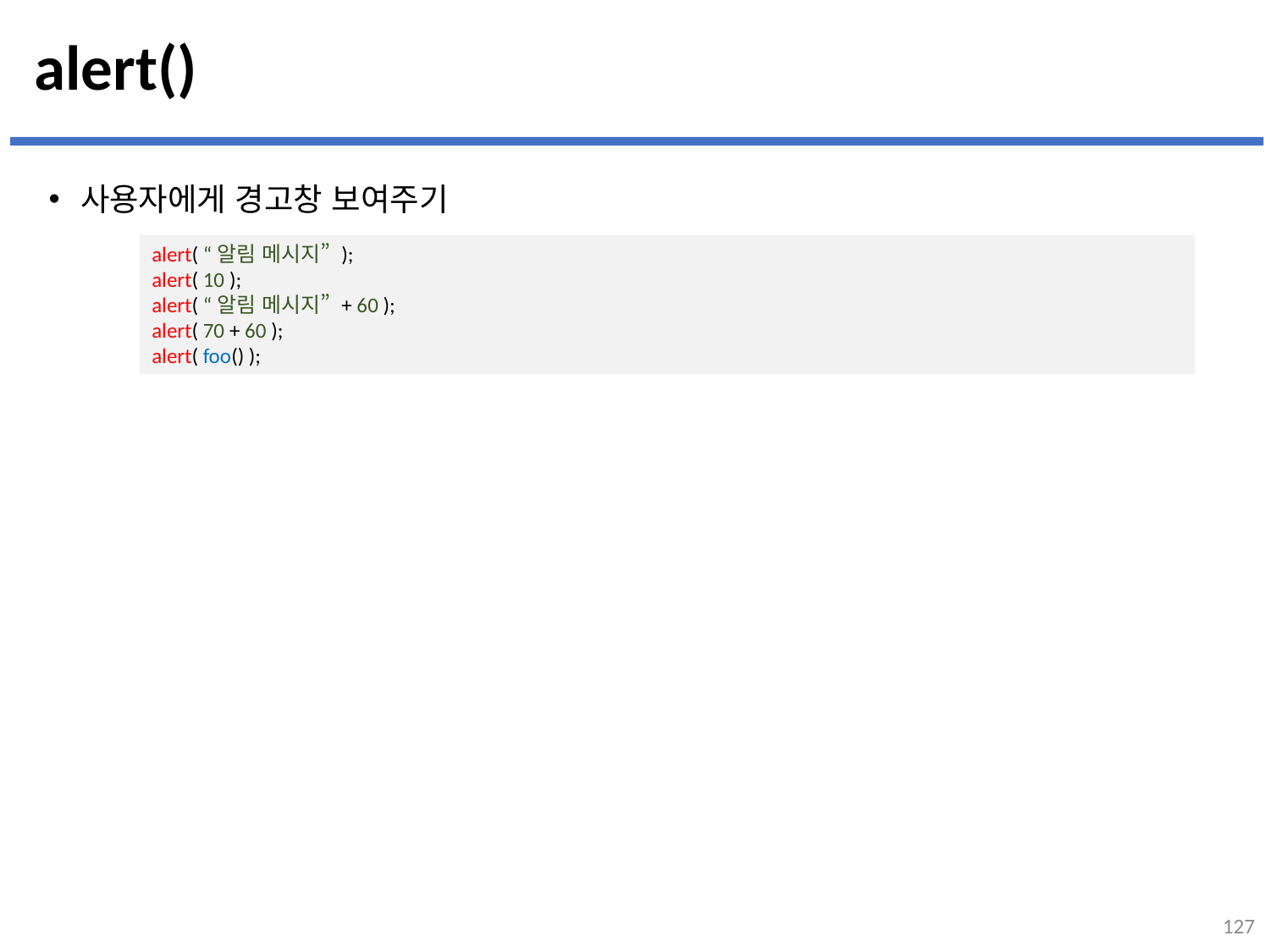

# alert()
사용자에게 경고창 보여주기
alert( “알림 메시지” );
alert( 10 );
alert( “알림 메시지” + 60 );
alert( 70 + 60 );
alert( foo() );
127